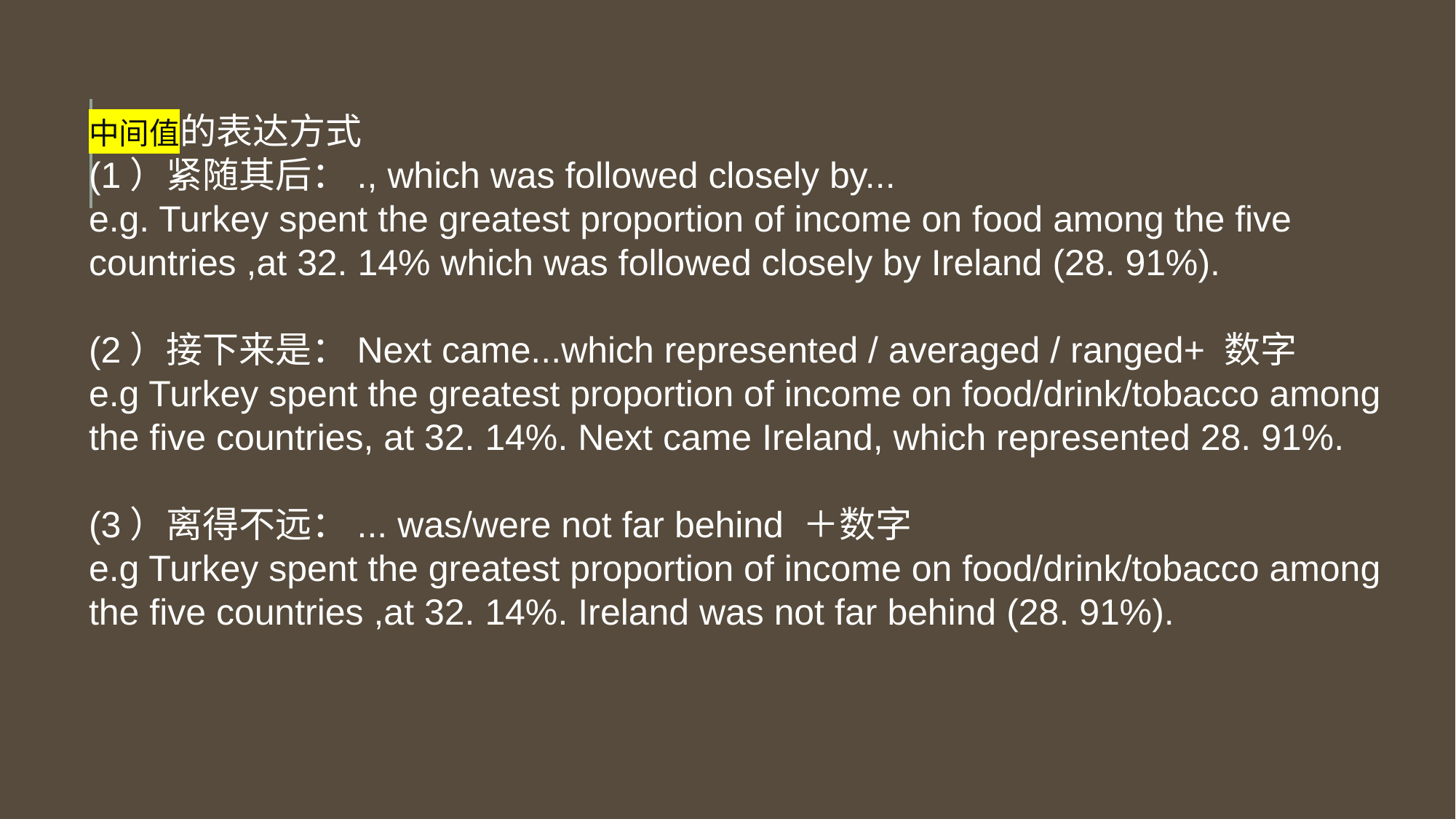

中间值的表达方式
(1）紧随其后：., which was followed closely by...
e.g. Turkey spent the greatest proportion of income on food among the five countries ,at 32. 14% which was followed closely by Ireland (28. 91%).

(2）接下来是：Next came...which represented / averaged / ranged+ 数字
e.g Turkey spent the greatest proportion of income on food/drink/tobacco among the five countries, at 32. 14%. Next came Ireland, which represented 28. 91%.

(3）离得不远：... was/were not far behind ＋数字
e.g Turkey spent the greatest proportion of income on food/drink/tobacco among the five countries ,at 32. 14%. Ireland was not far behind (28. 91%).